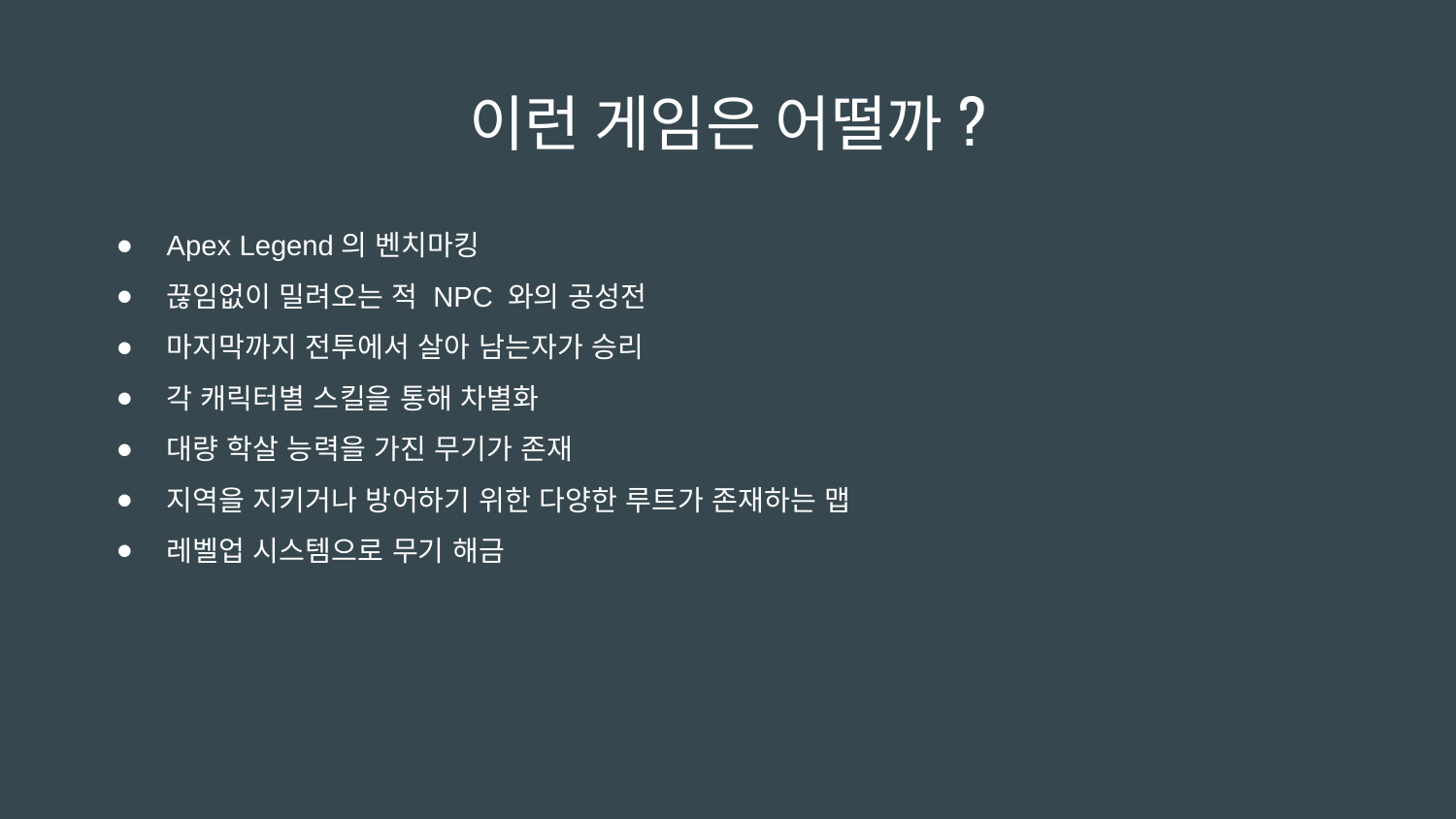

# 이런 게임은 어떨까?
Apex Legend의 벤치마킹
끊임없이 밀려오는 적 NPC 와의 공성전
마지막까지 전투에서 살아 남는자가 승리
각 캐릭터별 스킬을 통해 차별화
대량 학살 능력을 가진 무기가 존재
지역을 지키거나 방어하기 위한 다양한 루트가 존재하는 맵
레벨업 시스템으로 무기 해금